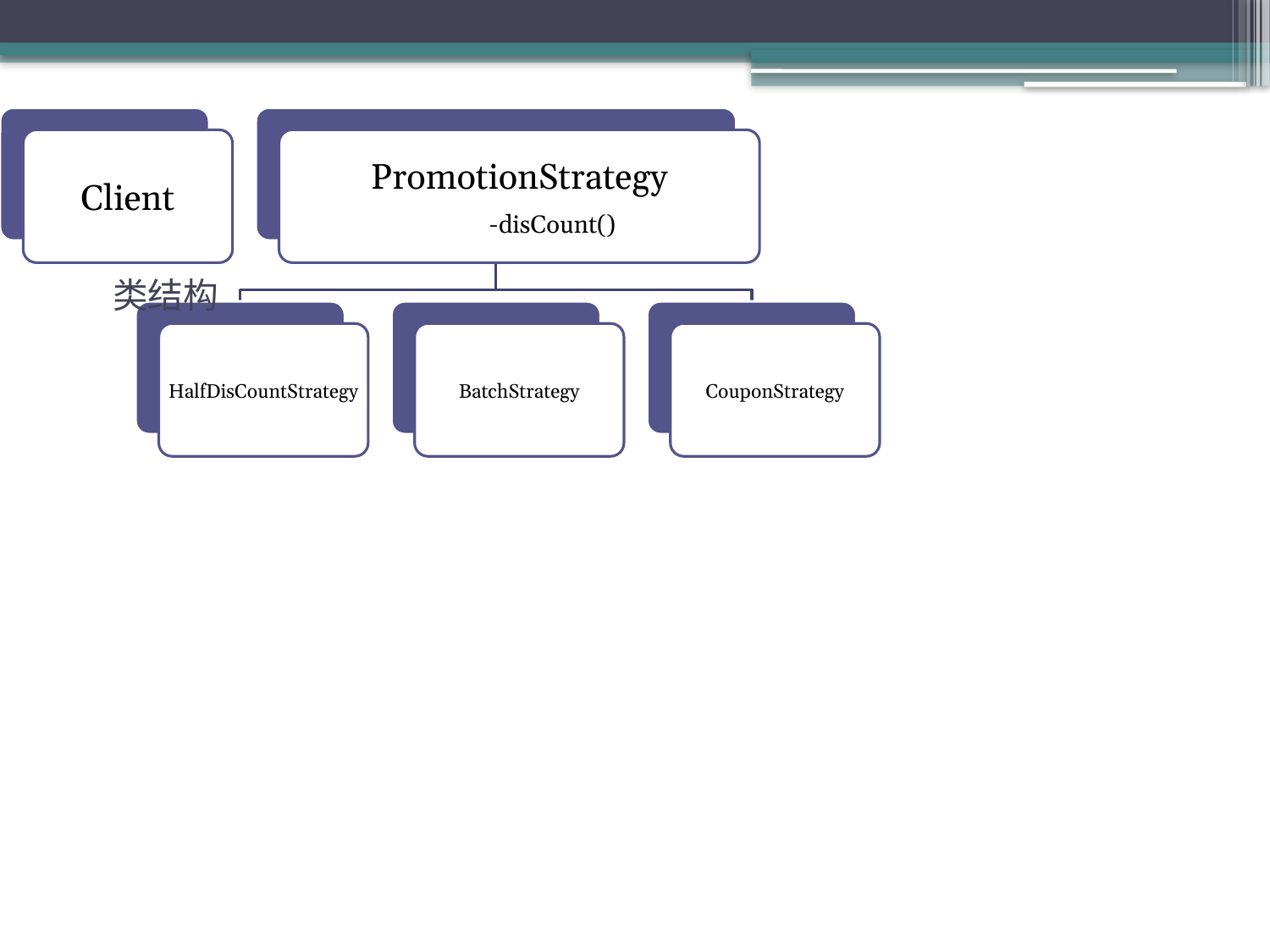

Client
PromotionStrategy
                                 -disCount()
HalfDisCountStrategy
BatchStrategy
CouponStrategy
类结构